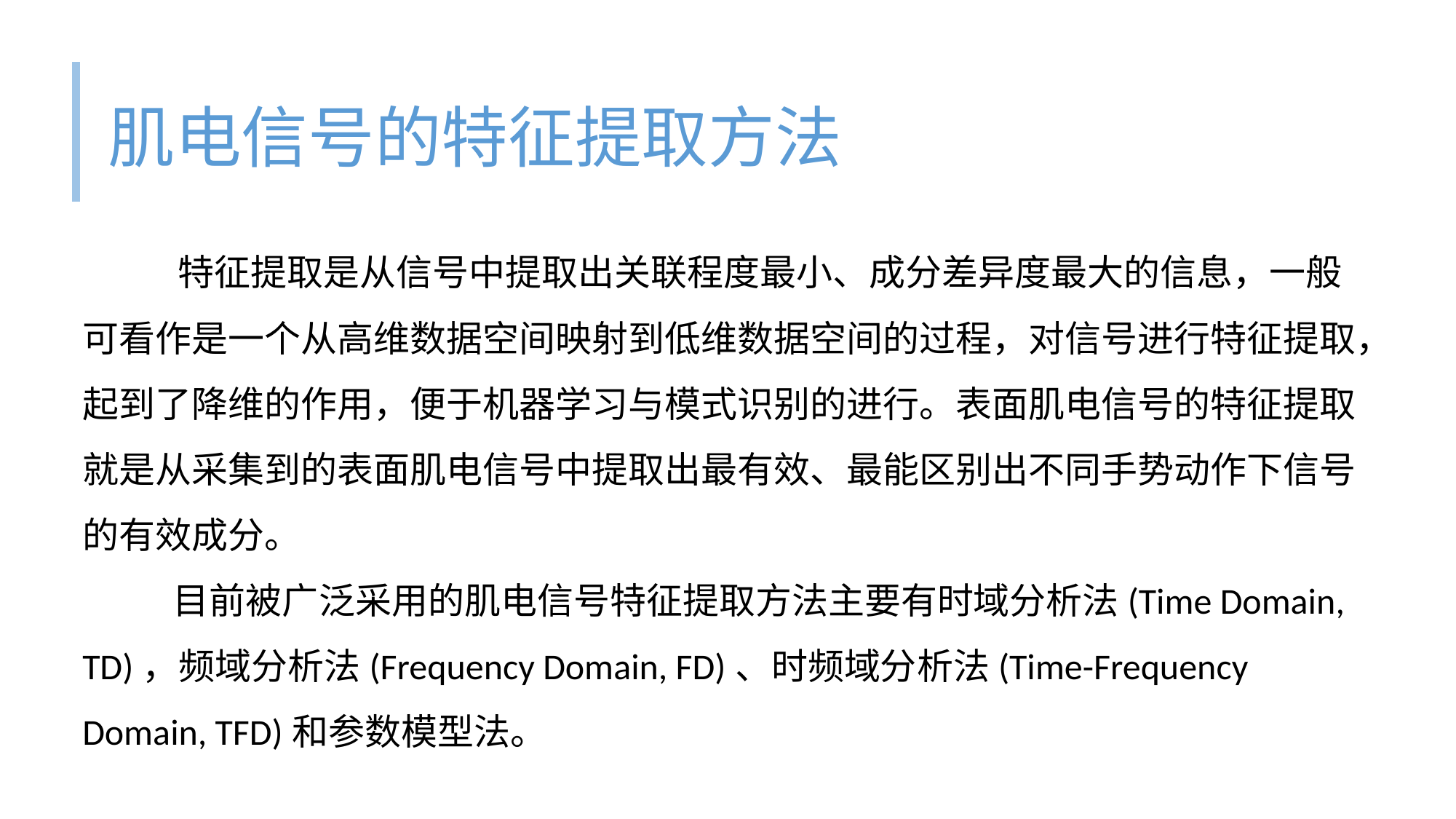

# 肌电信号的特征提取方法
         特征提取是从信号中提取出关联程度最小、成分差异度最大的信息，一般可看作是一个从高维数据空间映射到低维数据空间的过程，对信号进行特征提取，起到了降维的作用，便于机器学习与模式识别的进行。表面肌电信号的特征提取就是从采集到的表面肌电信号中提取出最有效、最能区别出不同手势动作下信号的有效成分。
          目前被广泛采用的肌电信号特征提取方法主要有时域分析法(Time Domain, TD)，频域分析法(Frequency Domain, FD)、时频域分析法(Time-Frequency Domain, TFD)和参数模型法。